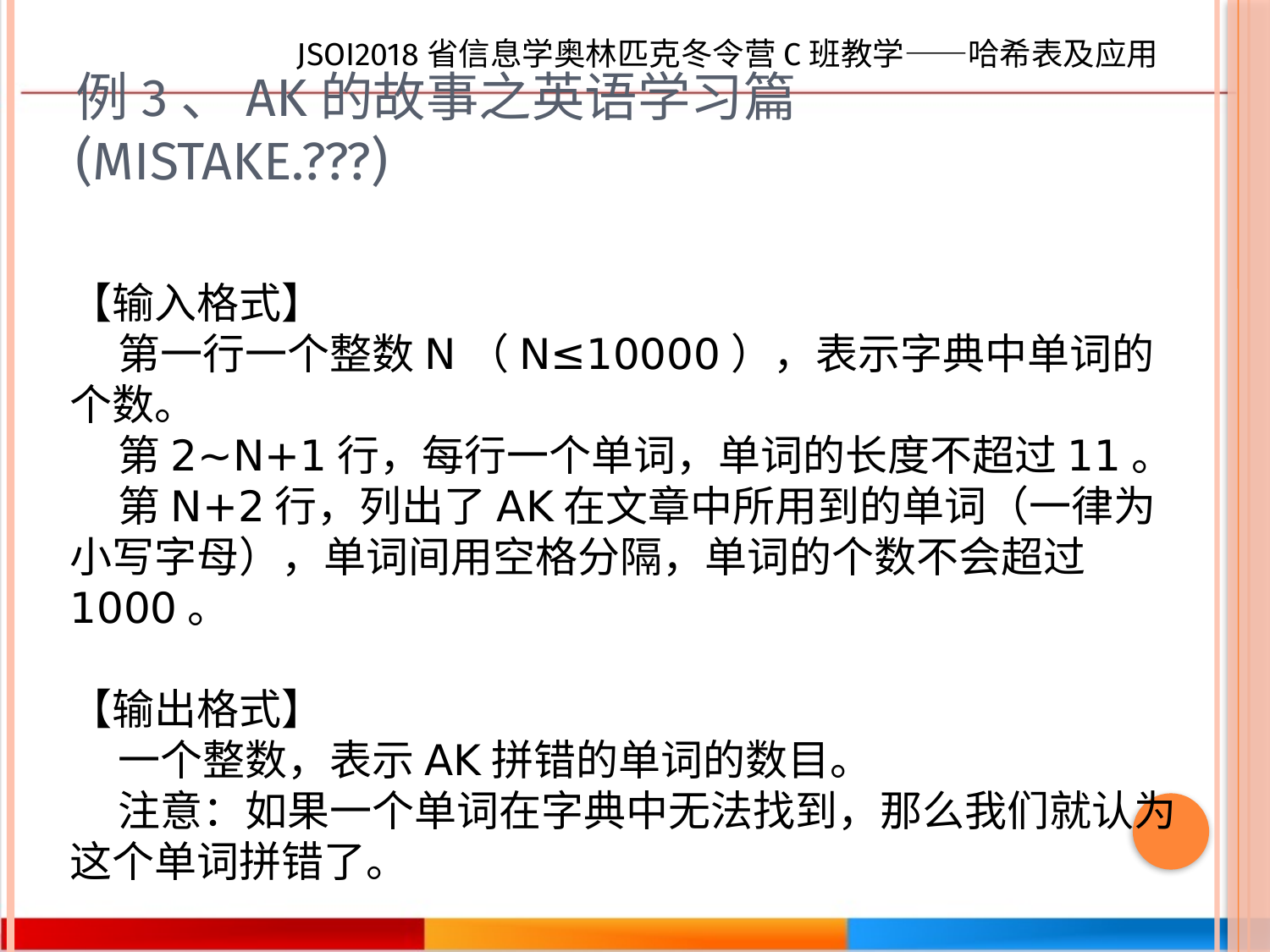

JSOI2018省信息学奥林匹克冬令营C班教学——哈希表及应用
# 例3、AK的故事之英语学习篇(mistake.???)

【输入格式】
    第一行一个整数N（N≤10000），表示字典中单词的个数。
    第2~N+1行，每行一个单词，单词的长度不超过11。
    第N+2行，列出了AK在文章中所用到的单词（一律为小写字母），单词间用空格分隔，单词的个数不会超过1000。

【输出格式】
    一个整数，表示AK拼错的单词的数目。
    注意：如果一个单词在字典中无法找到，那么我们就认为这个单词拼错了。